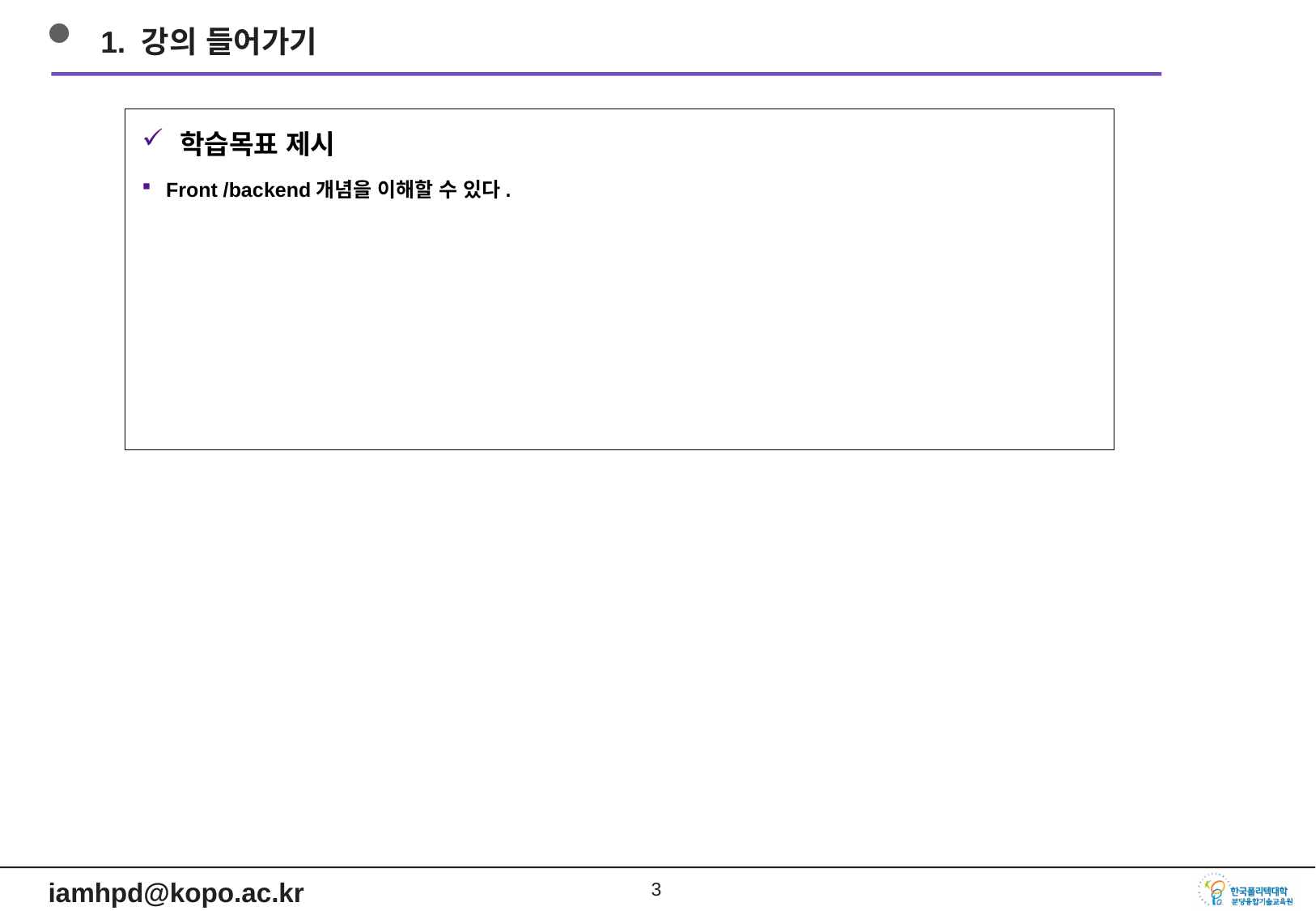

1. 강의 들어가기
학습목표 제시
Front /backend개념을 이해할 수 있다.
3